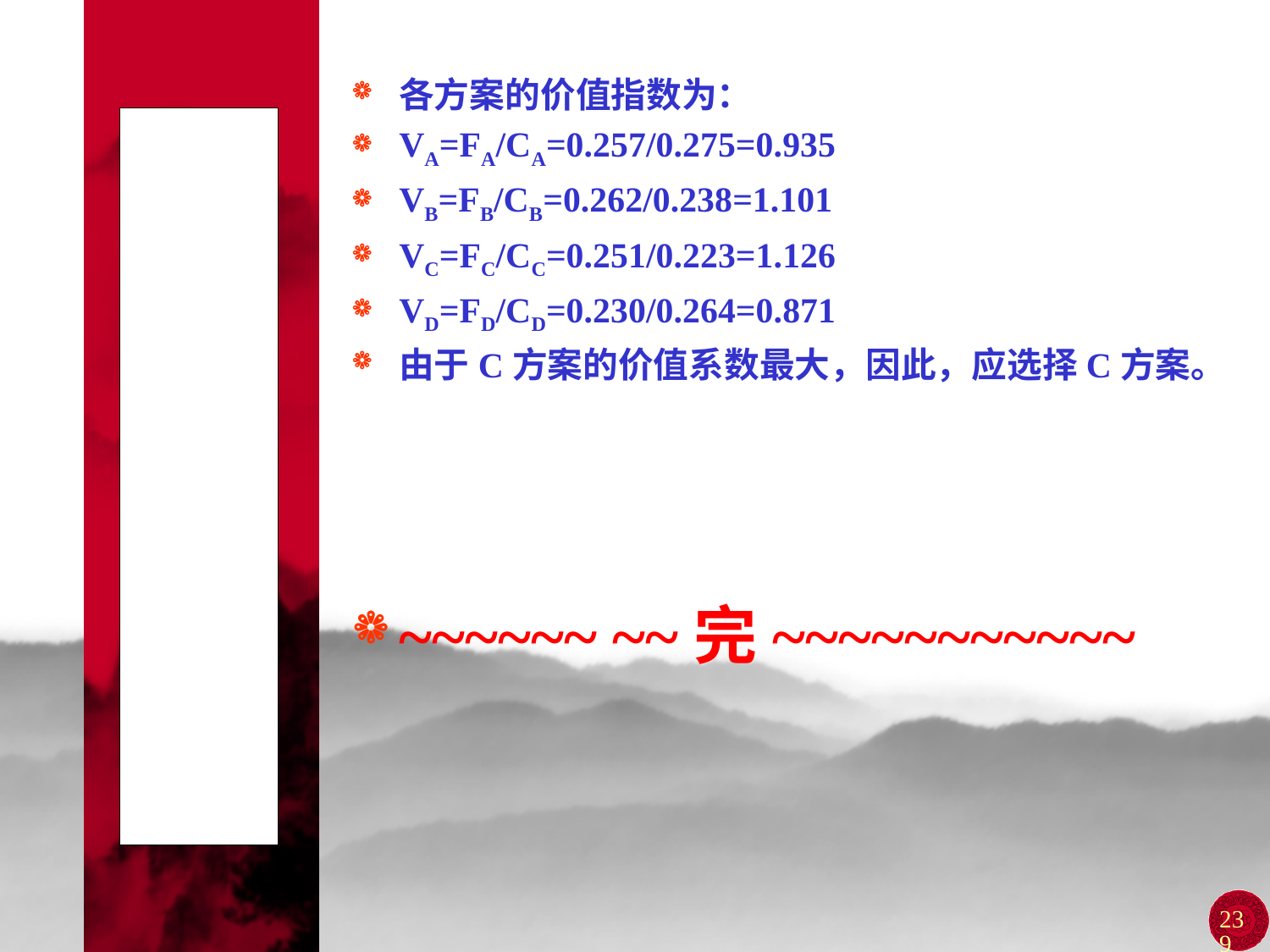

各方案的价值指数为：
VA=FA/CA=0.257/0.275=0.935
VB=FB/CB=0.262/0.238=1.101
VC=FC/CC=0.251/0.223=1.126
VD=FD/CD=0.230/0.264=0.871
由于C方案的价值系数最大，因此，应选择C方案。

~~~~~~ ~~完~~~~~~~~~~~

# 案   例
239